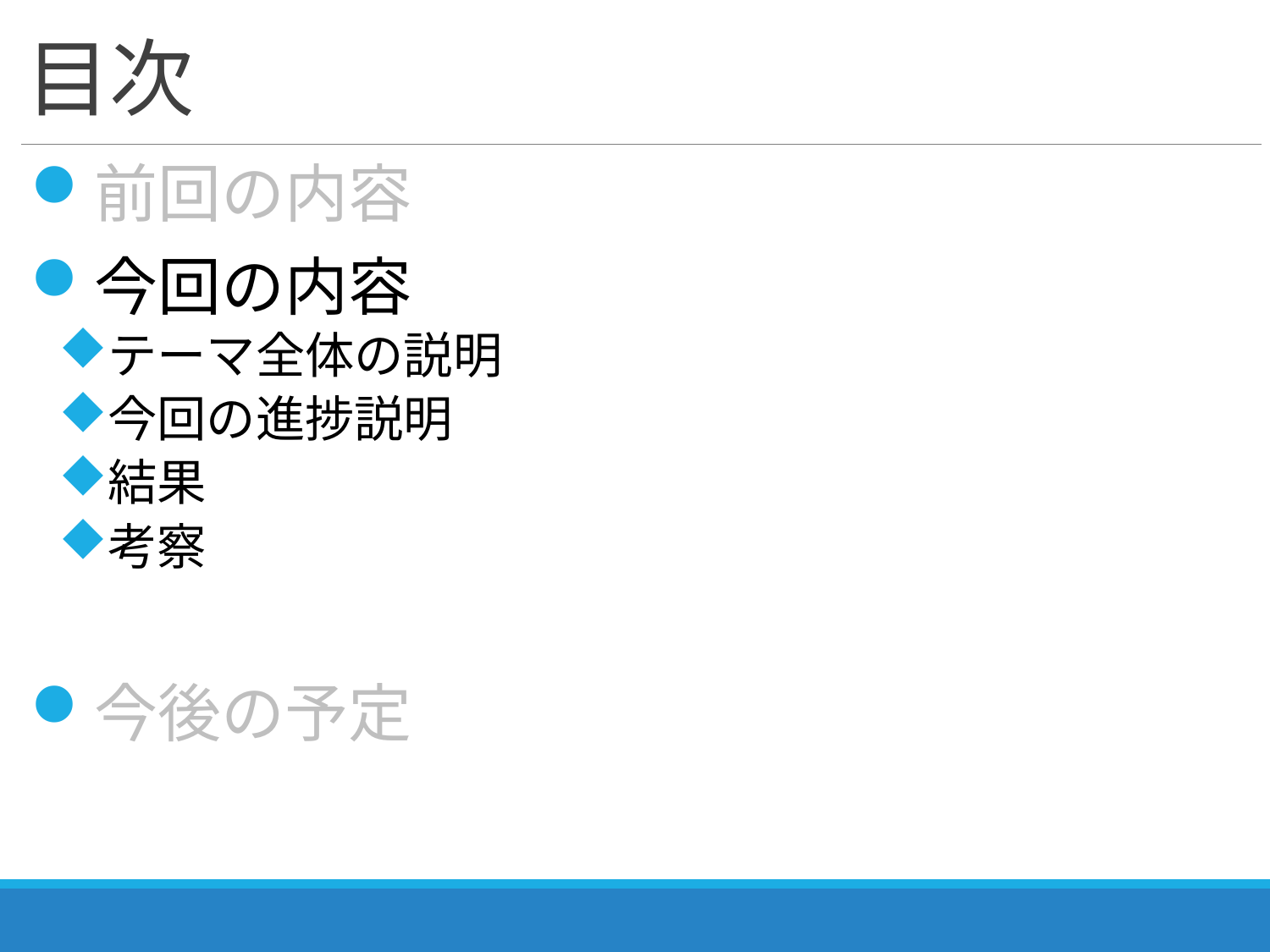

# 目次
前回の内容
今回の内容
テーマ全体の説明
今回の進捗説明
結果
考察

今後の予定